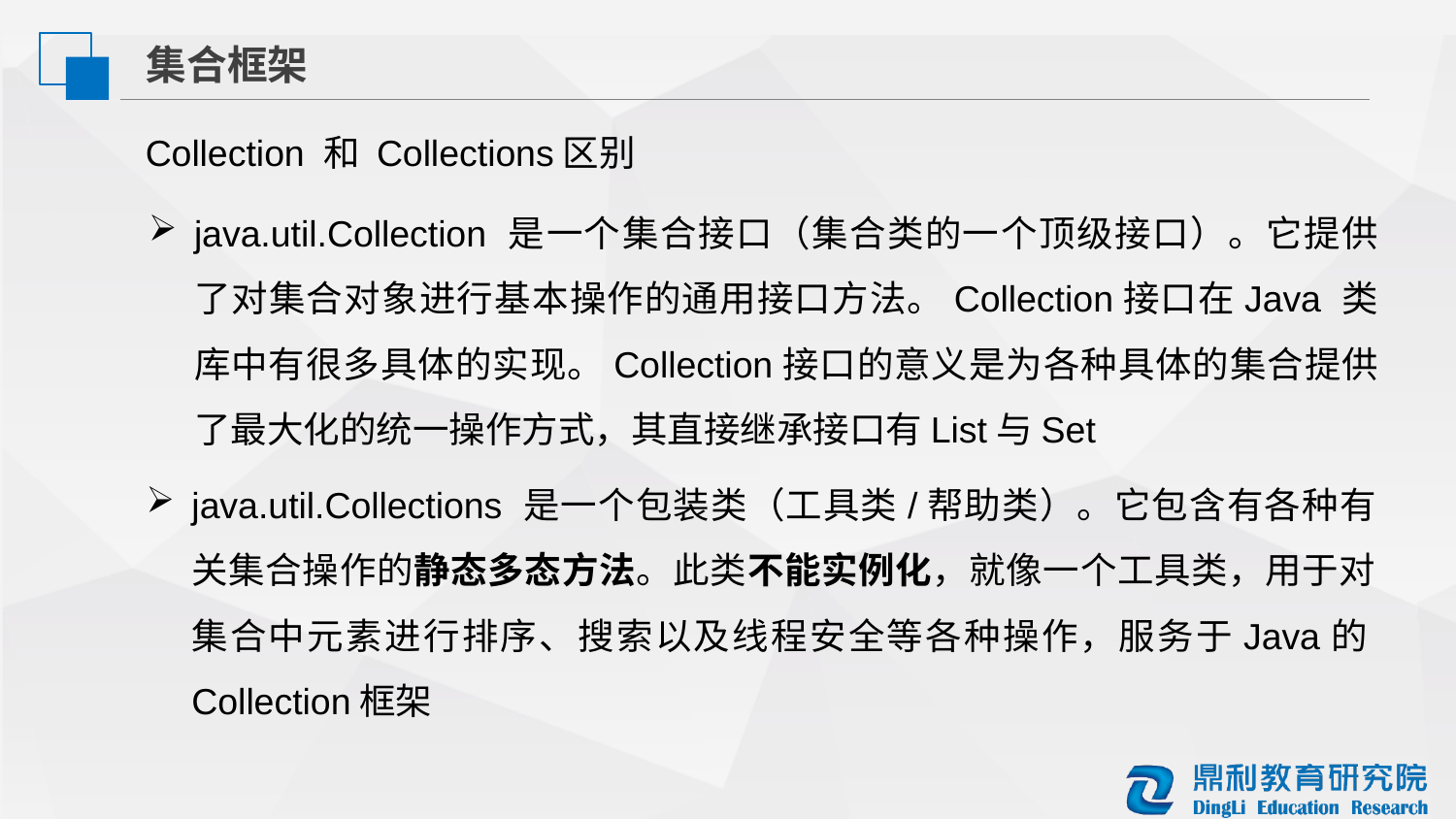

集合框架
Collection 和 Collections区别
java.util.Collection 是一个集合接口（集合类的一个顶级接口）。它提供了对集合对象进行基本操作的通用接口方法。Collection接口在Java 类库中有很多具体的实现。Collection接口的意义是为各种具体的集合提供了最大化的统一操作方式，其直接继承接口有List与Set
java.util.Collections 是一个包装类（工具类/帮助类）。它包含有各种有关集合操作的静态多态方法。此类不能实例化，就像一个工具类，用于对集合中元素进行排序、搜索以及线程安全等各种操作，服务于Java的Collection框架